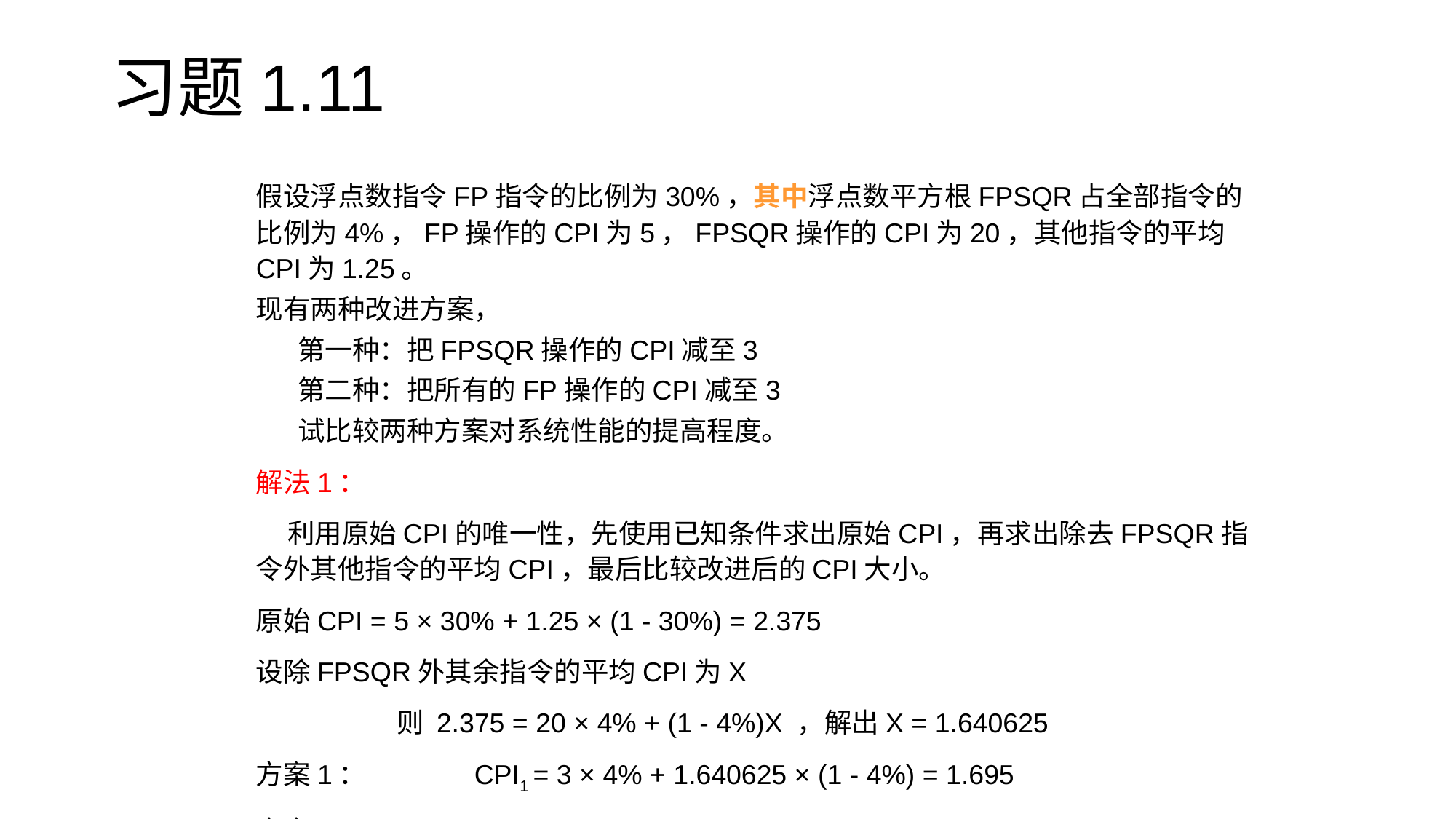

# 习题1.11
假设浮点数指令FP指令的比例为30%，其中浮点数平方根FPSQR占全部指令的比例为4%，FP操作的CPI为5，FPSQR操作的CPI为20，其他指令的平均CPI为1.25。
现有两种改进方案，
第一种：把FPSQR操作的CPI减至3
第二种：把所有的FP操作的CPI减至3
试比较两种方案对系统性能的提高程度。
解法1：
    利用原始CPI的唯一性，先使用已知条件求出原始CPI，再求出除去FPSQR指令外其他指令的平均CPI，最后比较改进后的CPI大小。
原始CPI = 5 × 30% + 1.25 × (1 - 30%) = 2.375
设除FPSQR外其余指令的平均CPI为X
	    则 2.375 = 20 × 4% + (1 - 4%)X ，解出X = 1.640625
方案1：	CPI1 = 3 × 4% + 1.640625 × (1 - 4%) = 1.695
方案2：	CPI2 = 3 × 30% + 1.25 × (1 - 30%) = 1.775
结论：	方案1导致的新CPI更小，性能更好